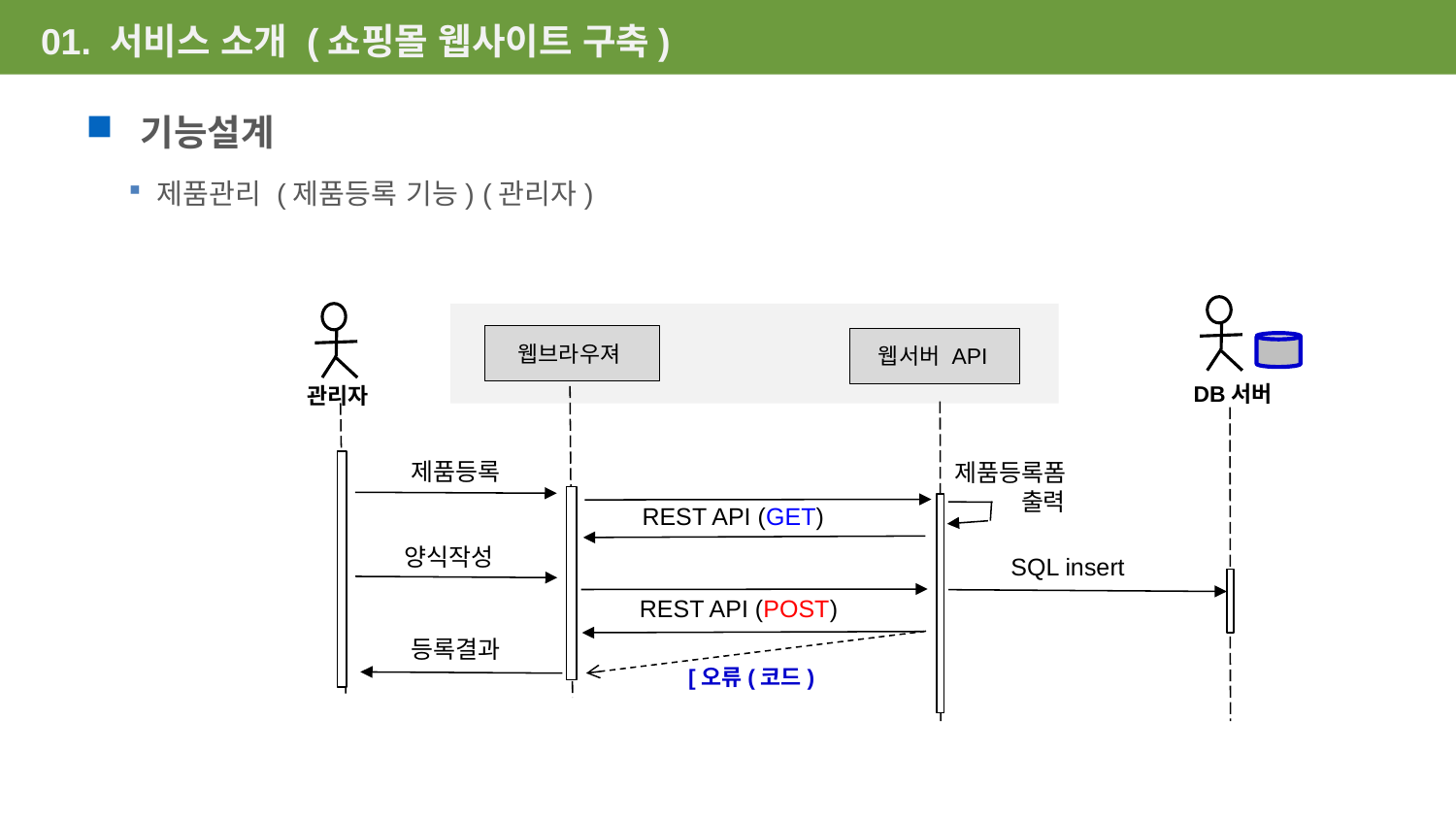

01. 서비스 소개 (쇼핑몰 웹사이트 구축)
기능설계
제품관리 (제품등록 기능) (관리자)

웹브라우져
웹서버 API
DB서버
관리자
제품등록
제품등록폼
출력

REST API (GET)

양식작성
 SQL insert

REST API (POST)
등록결과
[오류(코드)